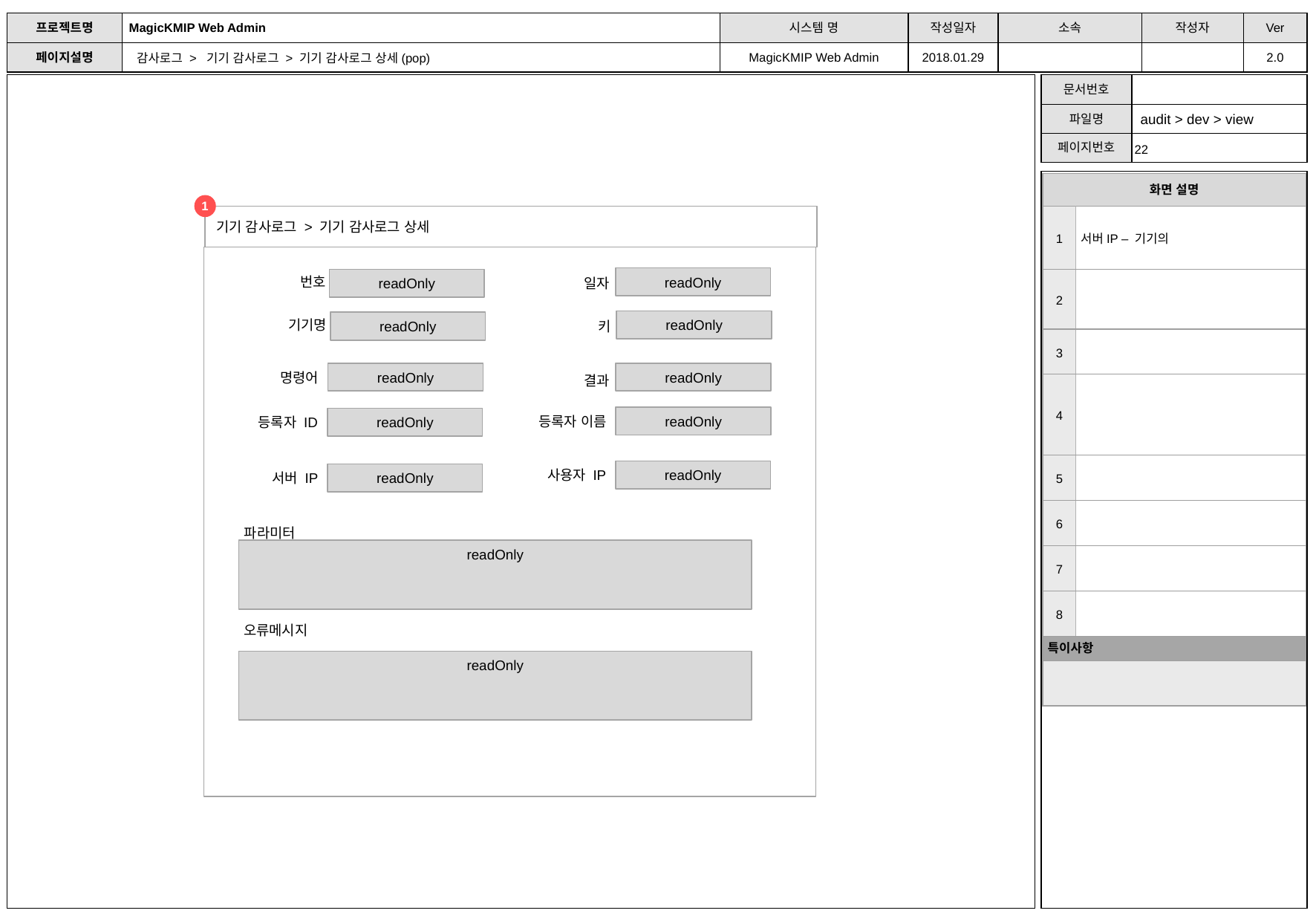

감사로그 >  기기 감사로그 > 기기 감사로그 상세(pop)

audit > dev > view
| 화면 설명 |  |
| --- | --- |
| 1 | 서버IP – 기기의 |
| 2 |  |
| 3 |  |
| 4 |  |
| 5 |  |
| 6 |  |
| 7 |  |
| 8 |  |
| 특이사항 |  |
|  |  |
1
기기 감사로그 > 기기 감사로그 상세

readOnly
readOnly
번호
일자
readOnly
readOnly
기기명
키
readOnly
readOnly
명령어
결과
readOnly
readOnly
등록자 이름
등록자 ID
readOnly
readOnly
사용자 IP
서버 IP
파라미터
readOnly
오류메시지
readOnly